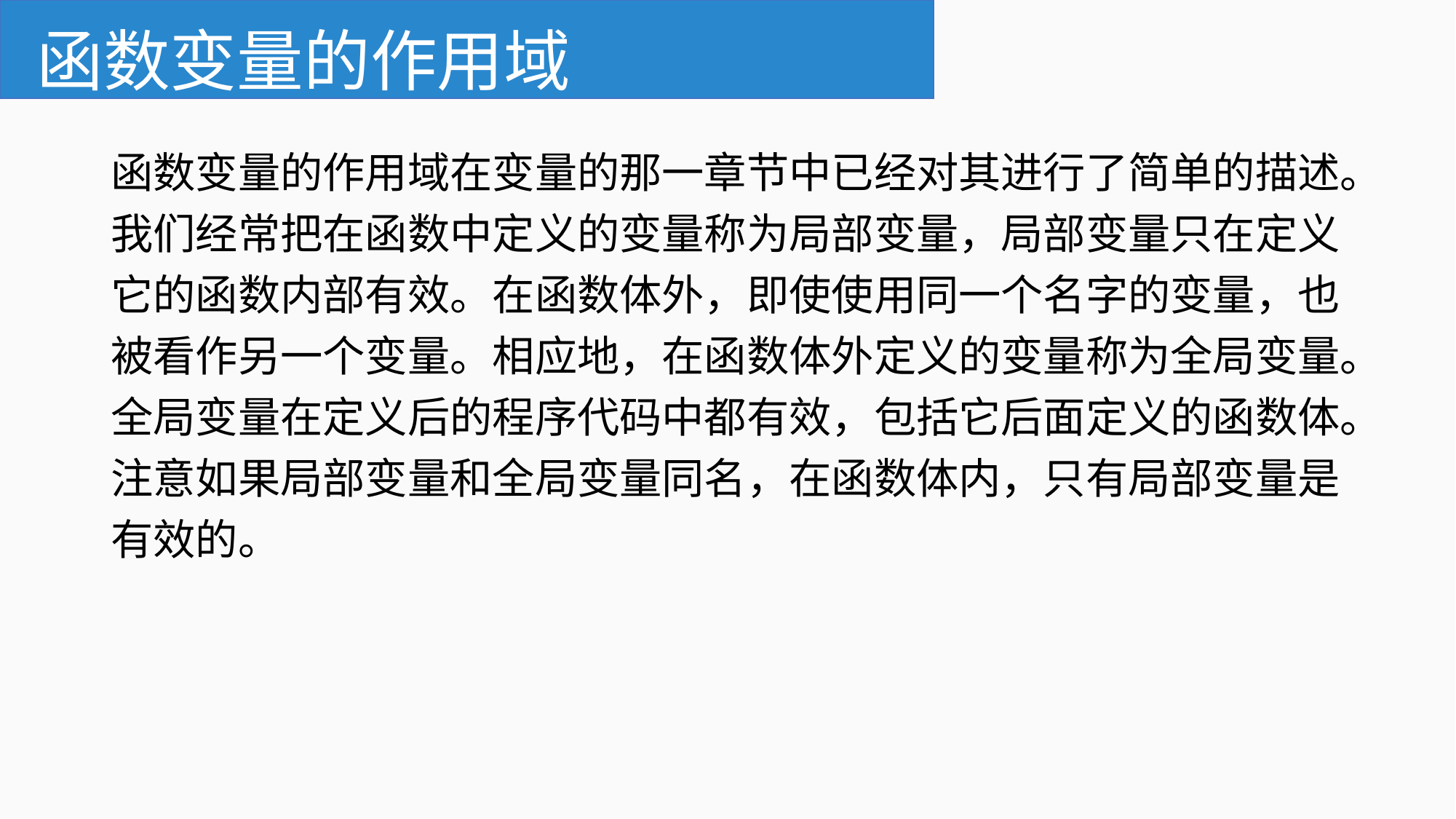

# 函数变量的作用域
函数变量的作用域在变量的那一章节中已经对其进行了简单的描述。我们经常把在函数中定义的变量称为局部变量，局部变量只在定义它的函数内部有效。在函数体外，即使使用同一个名字的变量，也被看作另一个变量。相应地，在函数体外定义的变量称为全局变量。全局变量在定义后的程序代码中都有效，包括它后面定义的函数体。注意如果局部变量和全局变量同名，在函数体内，只有局部变量是有效的。